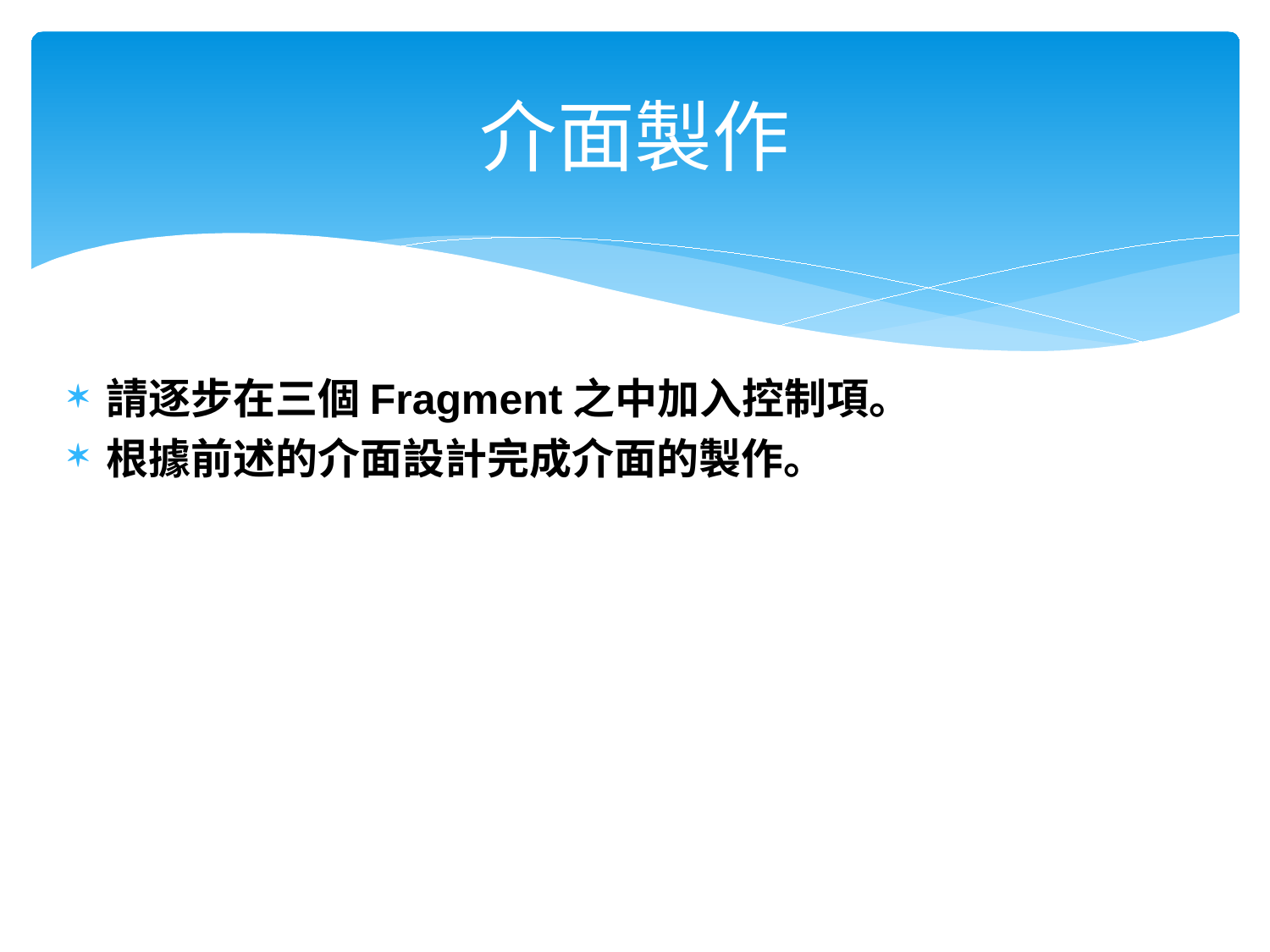

# 介面製作
請逐步在三個Fragment之中加入控制項。
根據前述的介面設計完成介面的製作。